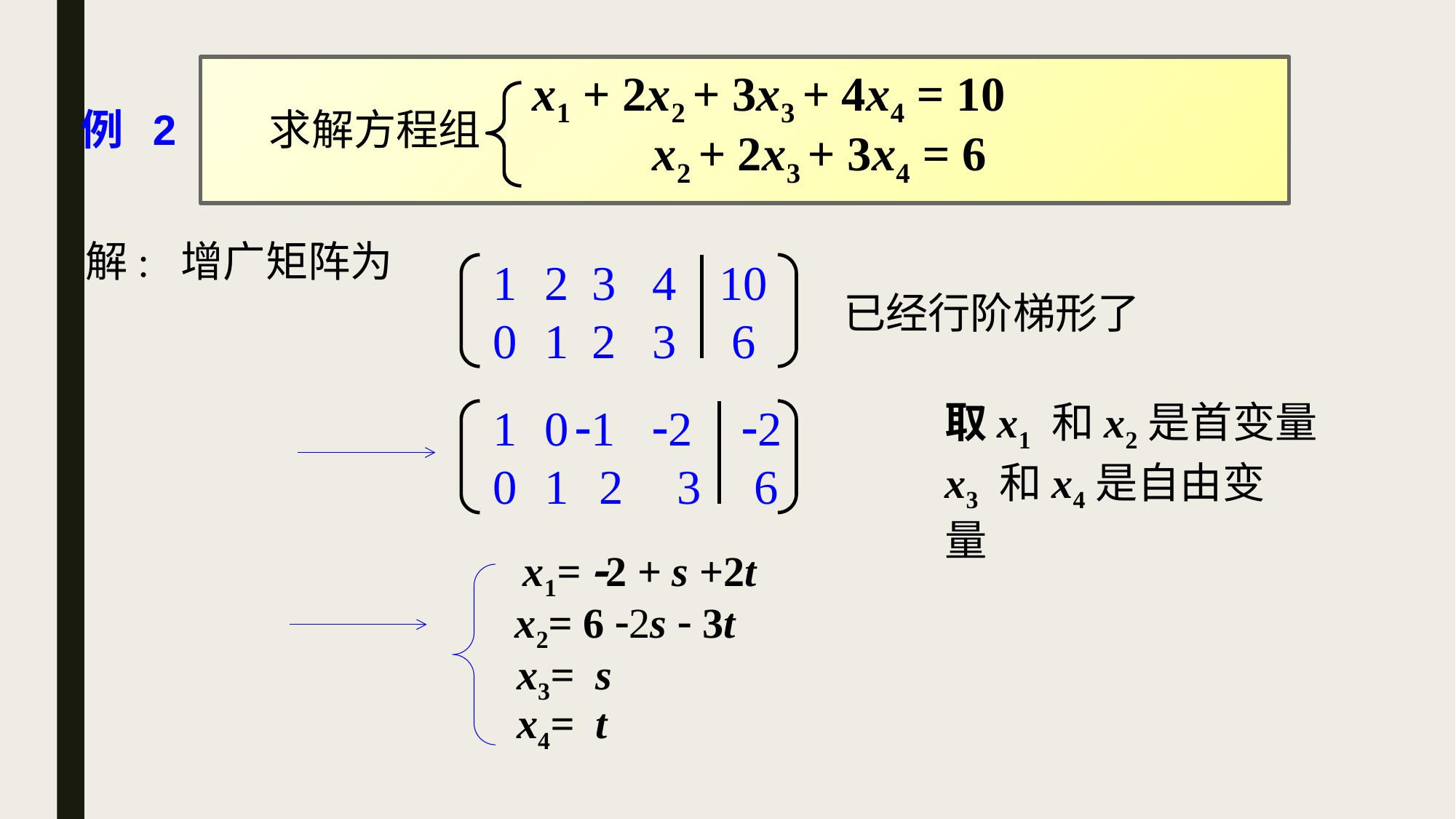

x1 + 2x2 + 3x3 + 4x4 = 10

例  2       求解方程组
x2 + 2x3 + 3x4 = 6
解:  增广矩阵为
 1
 0
 2
 1
3
2
4
3
 10
  6

已经行阶梯形了
取x1 和x2是首变量
 1
 0
 0
 1
−1
  2
−2
  3
 −2
  6

x3 和x4是自由变量
x1= −2 + s +2t

x2= 6 −2s − 3t
x3=  s
x4=  t